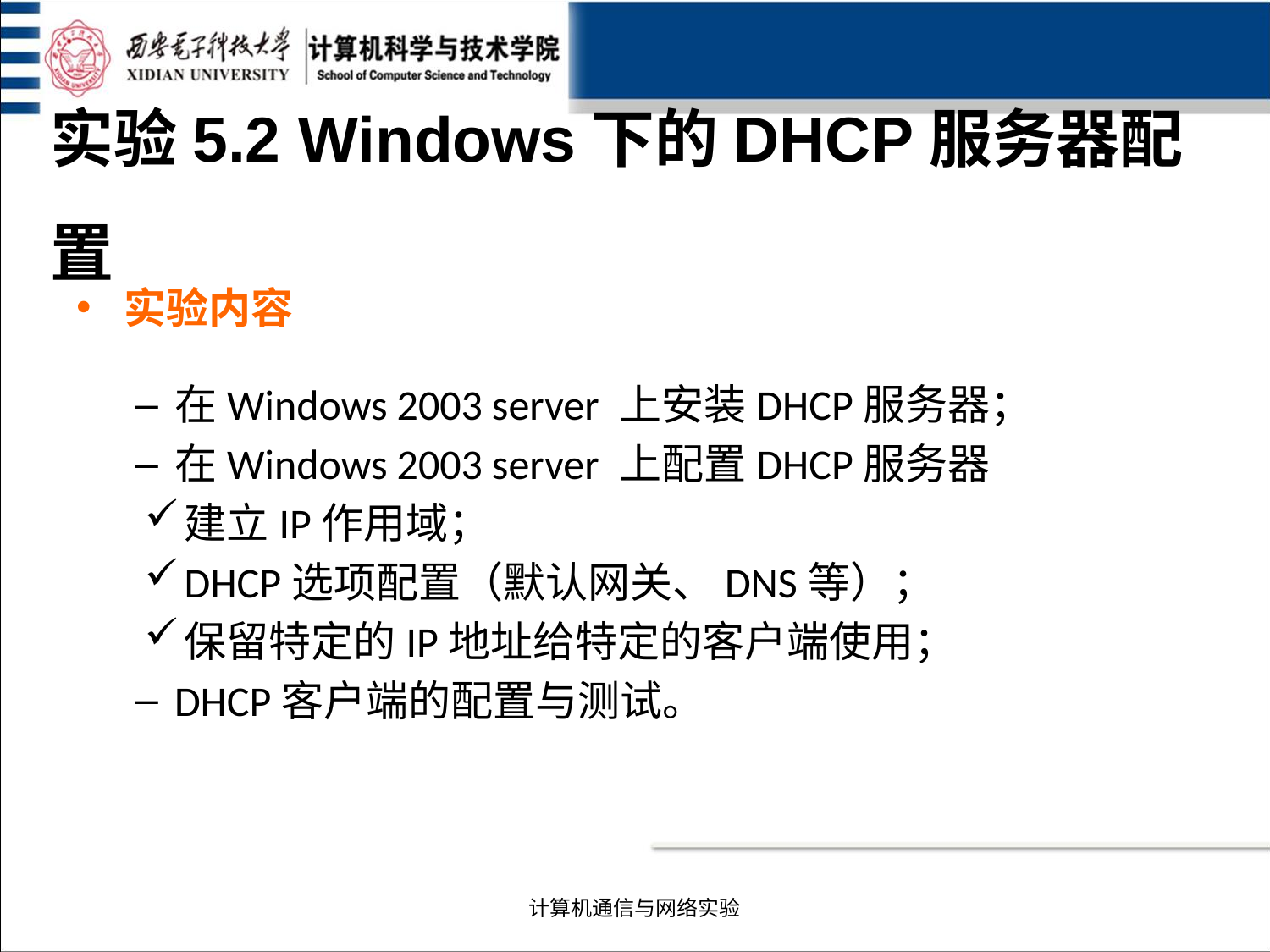

实验5.2 Windows下的DHCP服务器配置
实验内容
在Windows 2003 server 上安装DHCP服务器；
在Windows 2003 server 上配置DHCP服务器
建立IP作用域；
DHCP选项配置（默认网关、DNS等）；
保留特定的IP地址给特定的客户端使用；
DHCP客户端的配置与测试。

计算机通信与网络实验